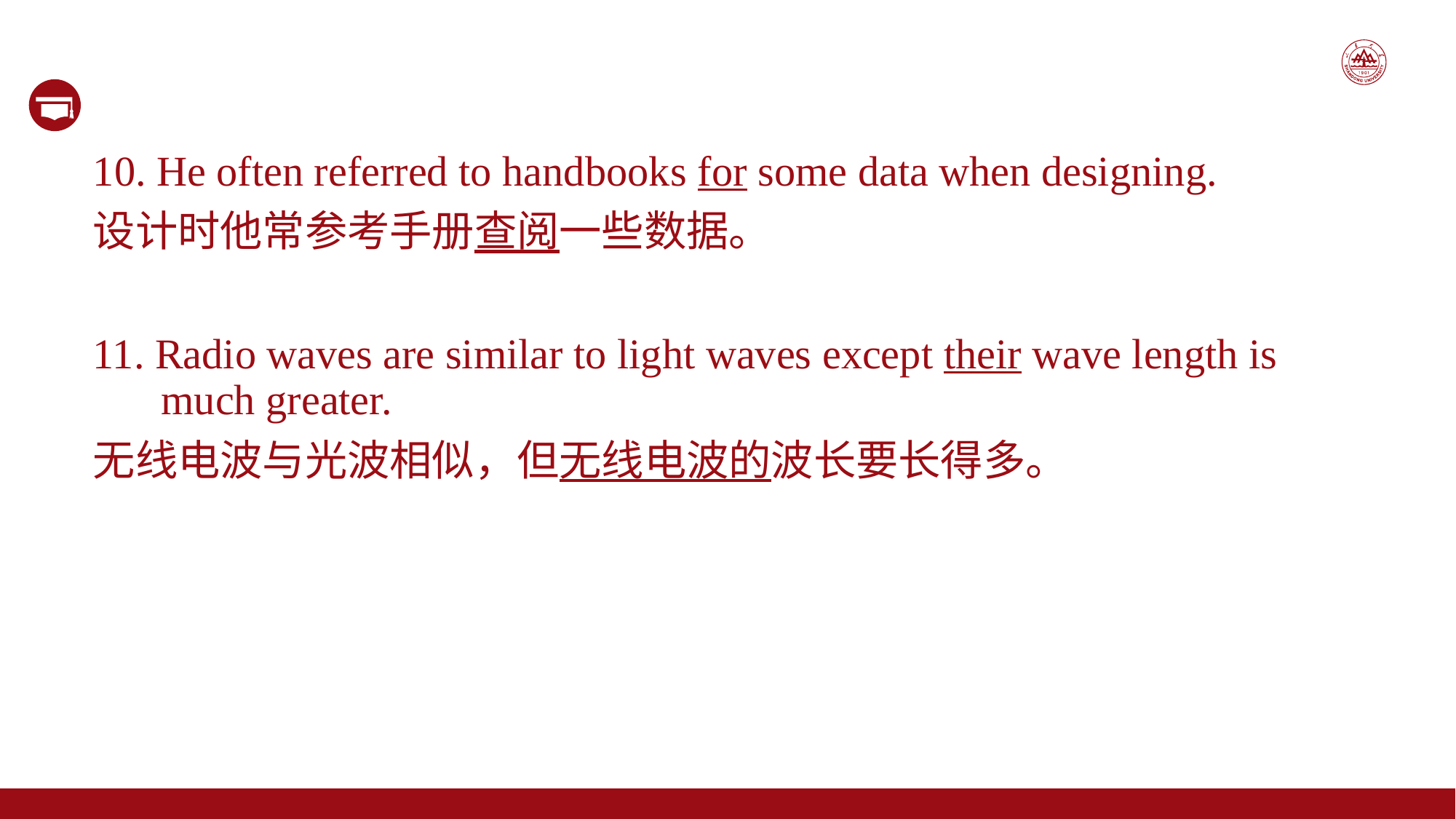

10. He often referred to handbooks for some data when designing.
设计时他常参考手册查阅一些数据。

11. Radio waves are similar to light waves except their wave length is much greater.
无线电波与光波相似，但无线电波的波长要长得多。